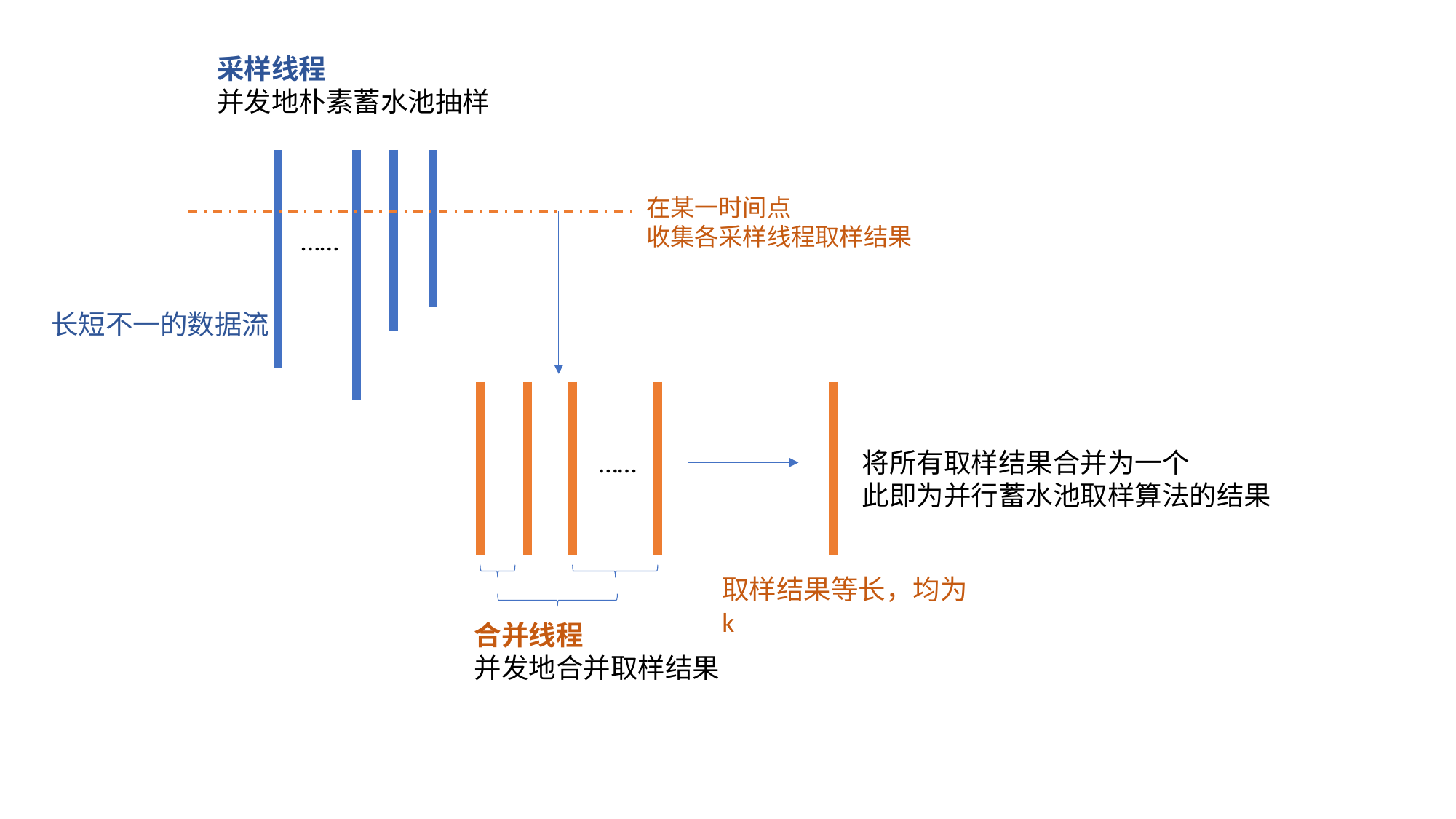

采样线程
并发地朴素蓄水池抽样
……
在某一时间点
收集各采样线程取样结果
长短不一的数据流
将所有取样结果合并为一个
此即为并行蓄水池取样算法的结果
……

取样结果等长，均为k
合并线程
并发地合并取样结果